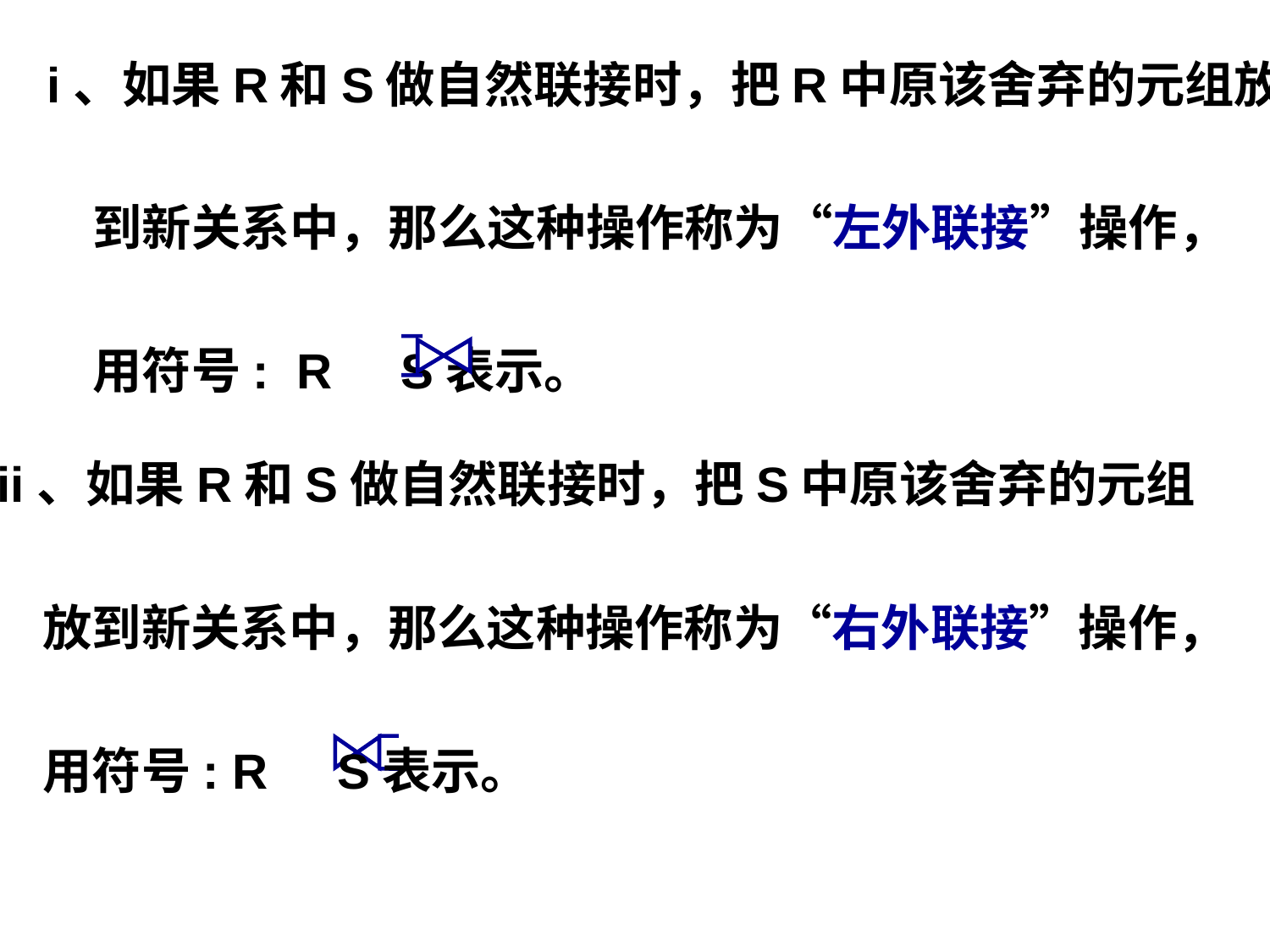

i、如果R和S做自然联接时，把R中原该舍弃的元组放
   到新关系中，那么这种操作称为“左外联接”操作，
   用符号:  R     S表示。

ii、如果R和S做自然联接时，把S中原该舍弃的元组
   放到新关系中，那么这种操作称为“右外联接”操作，
   用符号: R     S表示。